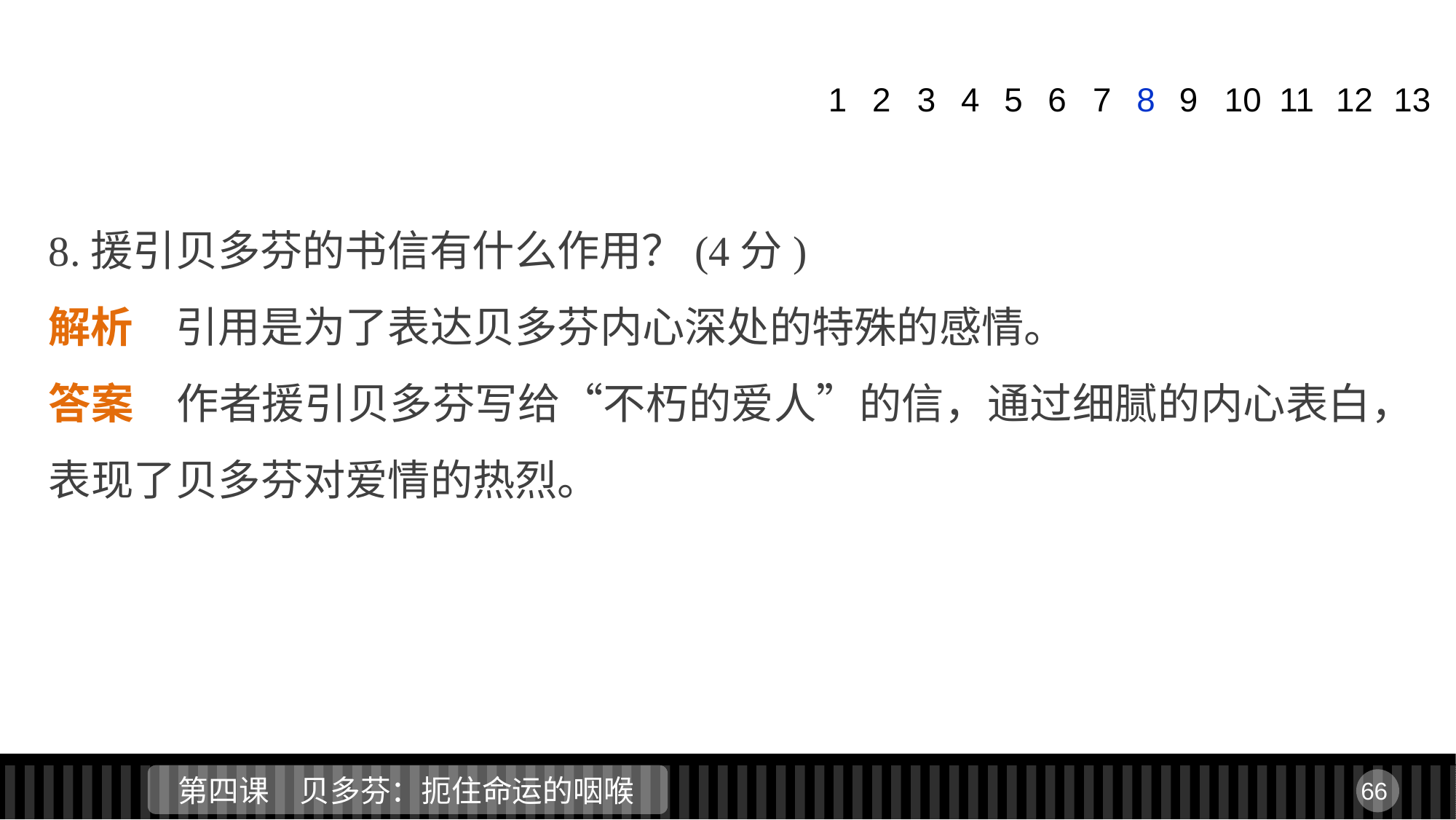

1
2
3
4
5
6
7
8
9
11
12
13
10
8.援引贝多芬的书信有什么作用？(4分)
解析　引用是为了表达贝多芬内心深处的特殊的感情。
答案　作者援引贝多芬写给“不朽的爱人”的信，通过细腻的内心表白，表现了贝多芬对爱情的热烈。